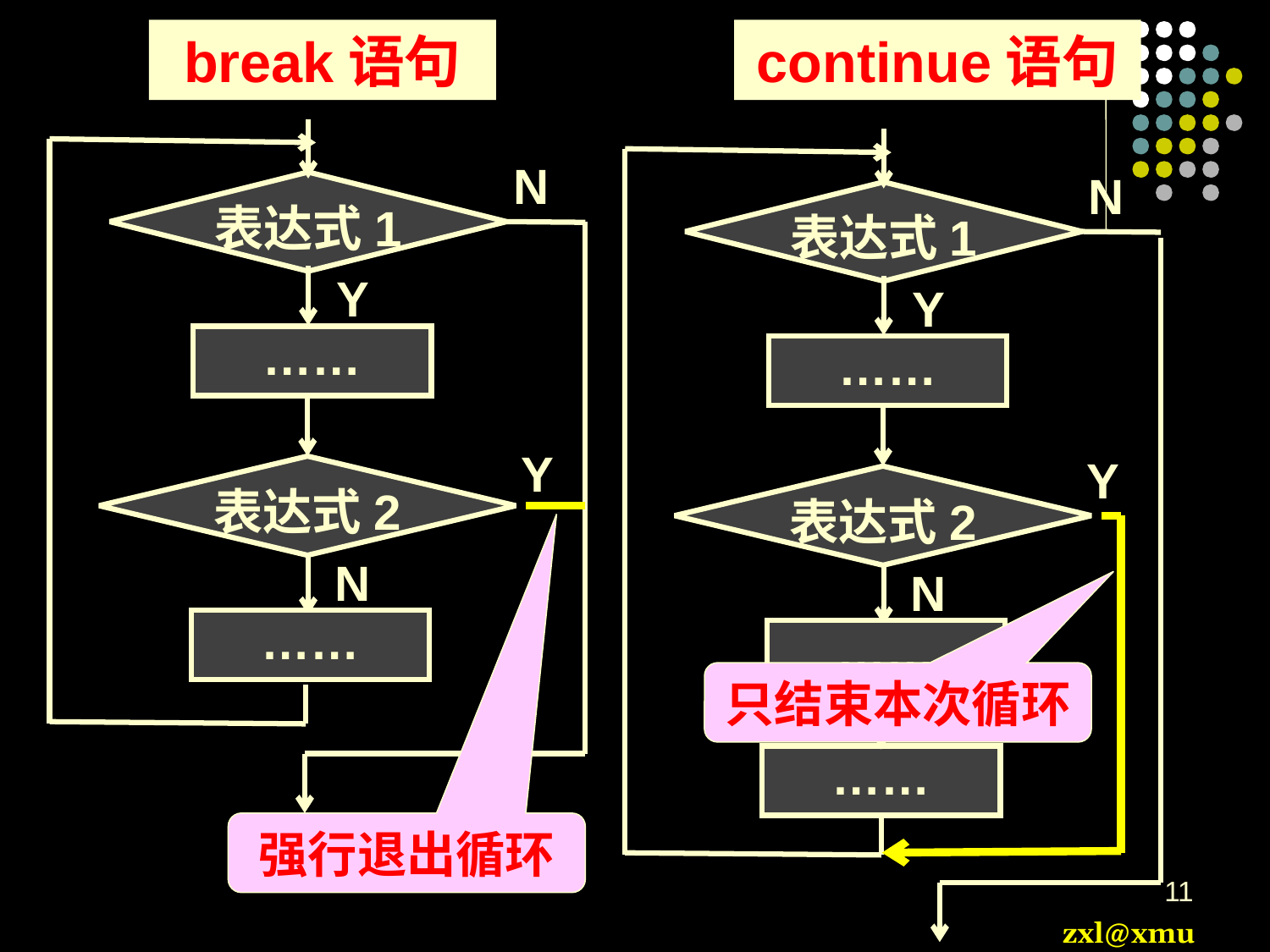

break语句
continue语句
N
N
表达式1
表达式1
Y
Y
……
……
Y
Y
表达式2
表达式2
N
N
……
……
只结束本次循环
……
强行退出循环
11